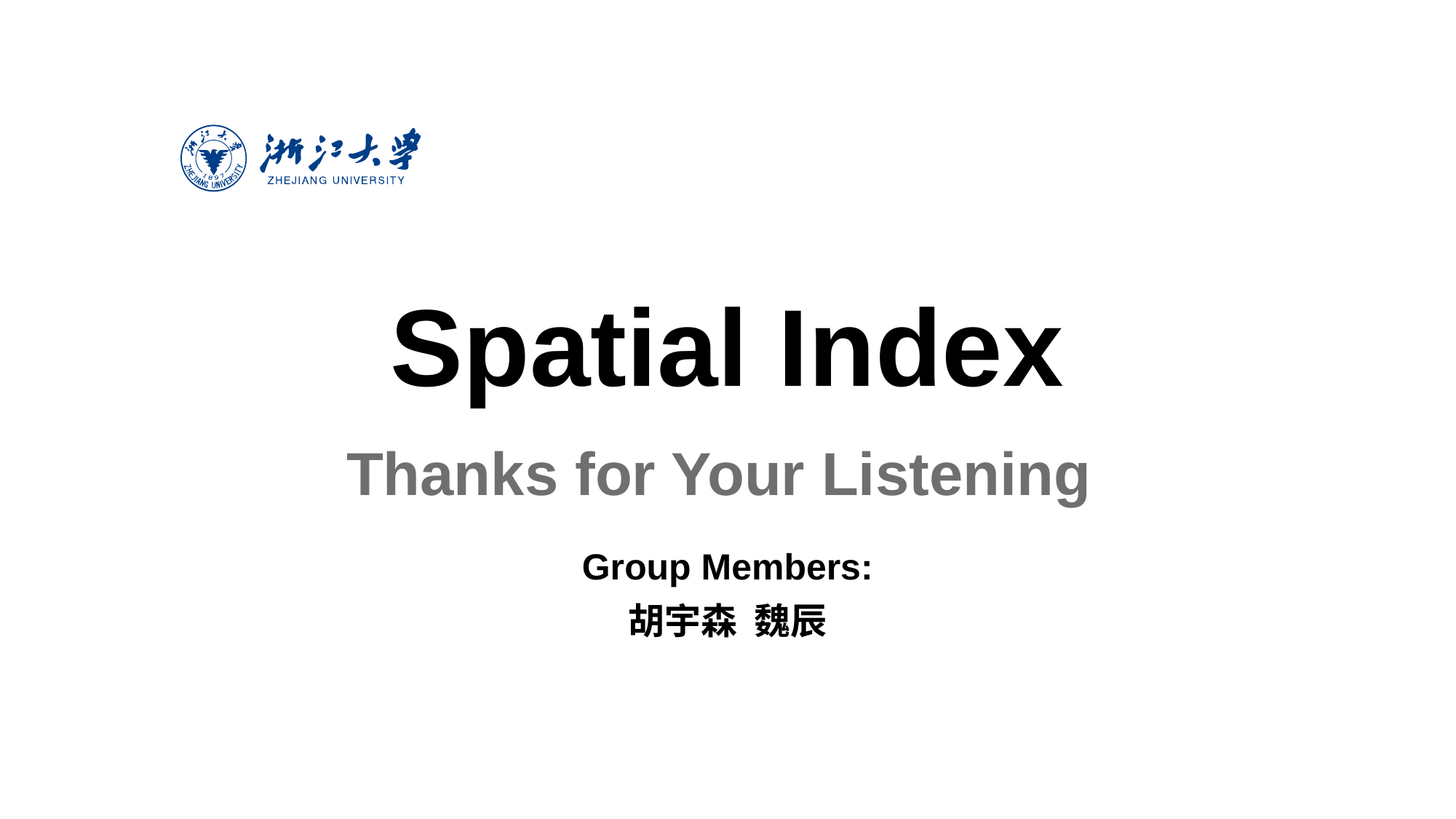

Spatial Index
Thanks for Your Listening
Group Members:
胡宇森  魏辰